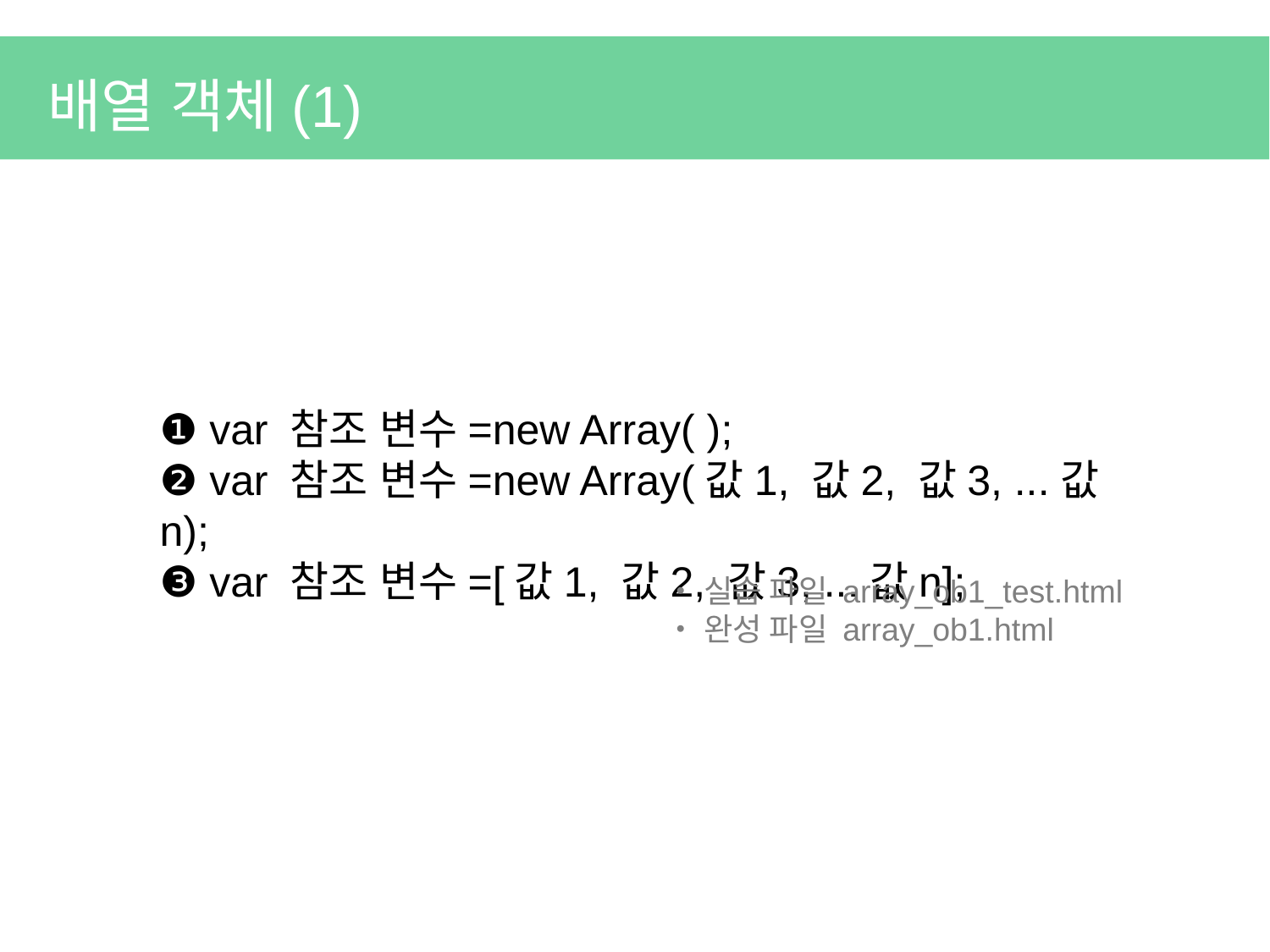

배열 객체(1)
❶ var 참조 변수=new Array( );
❷ var 참조 변수=new Array(값1, 값2, 값3, ...값n);
❸ var 참조 변수=[값1, 값2, 값3, ...값n];
•실습 파일 array_ob1_test.html
•완성 파일 array_ob1.html